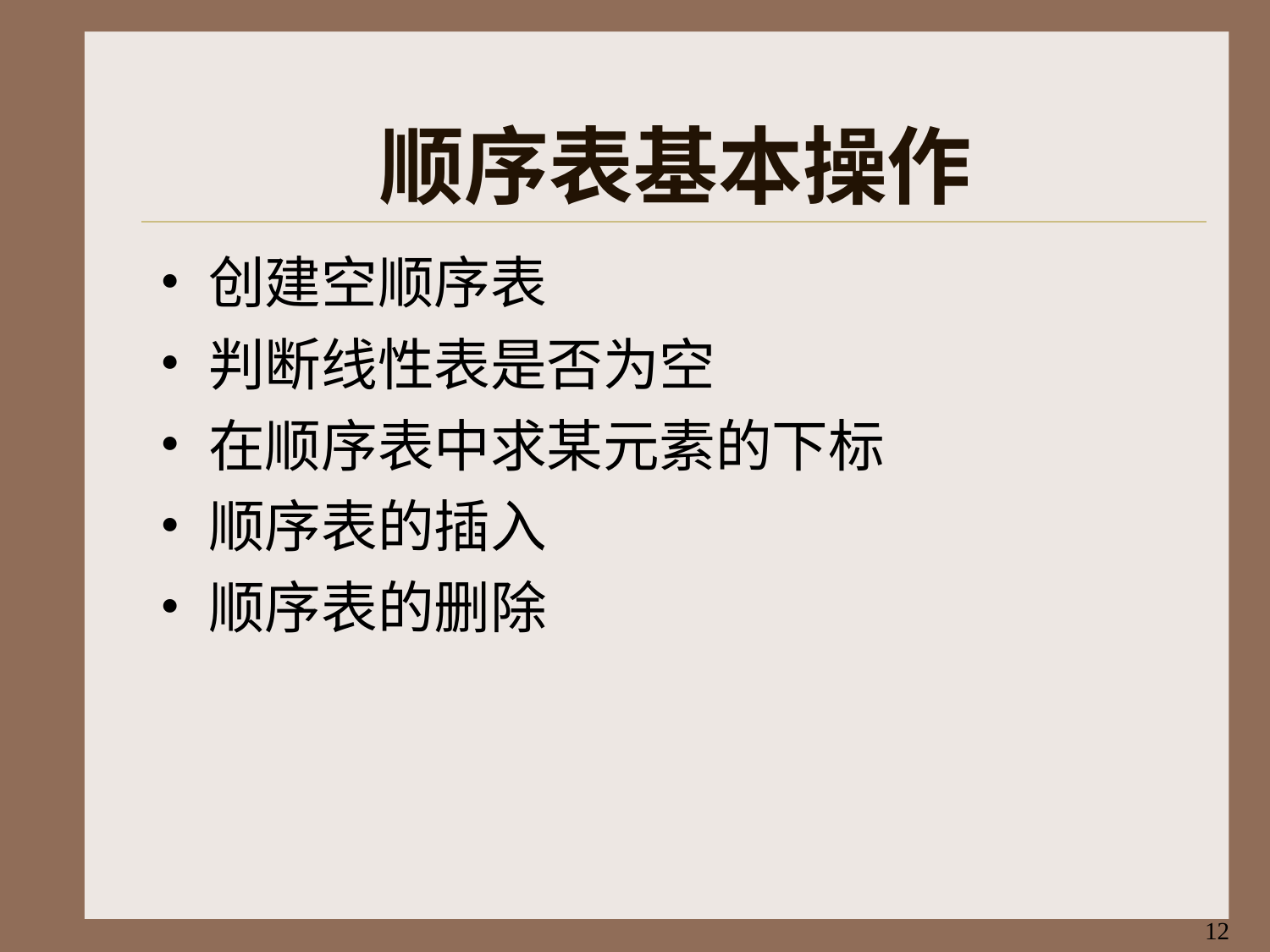

# 顺序表基本操作

创建空顺序表
判断线性表是否为空
在顺序表中求某元素的下标
顺序表的插入
顺序表的删除
12